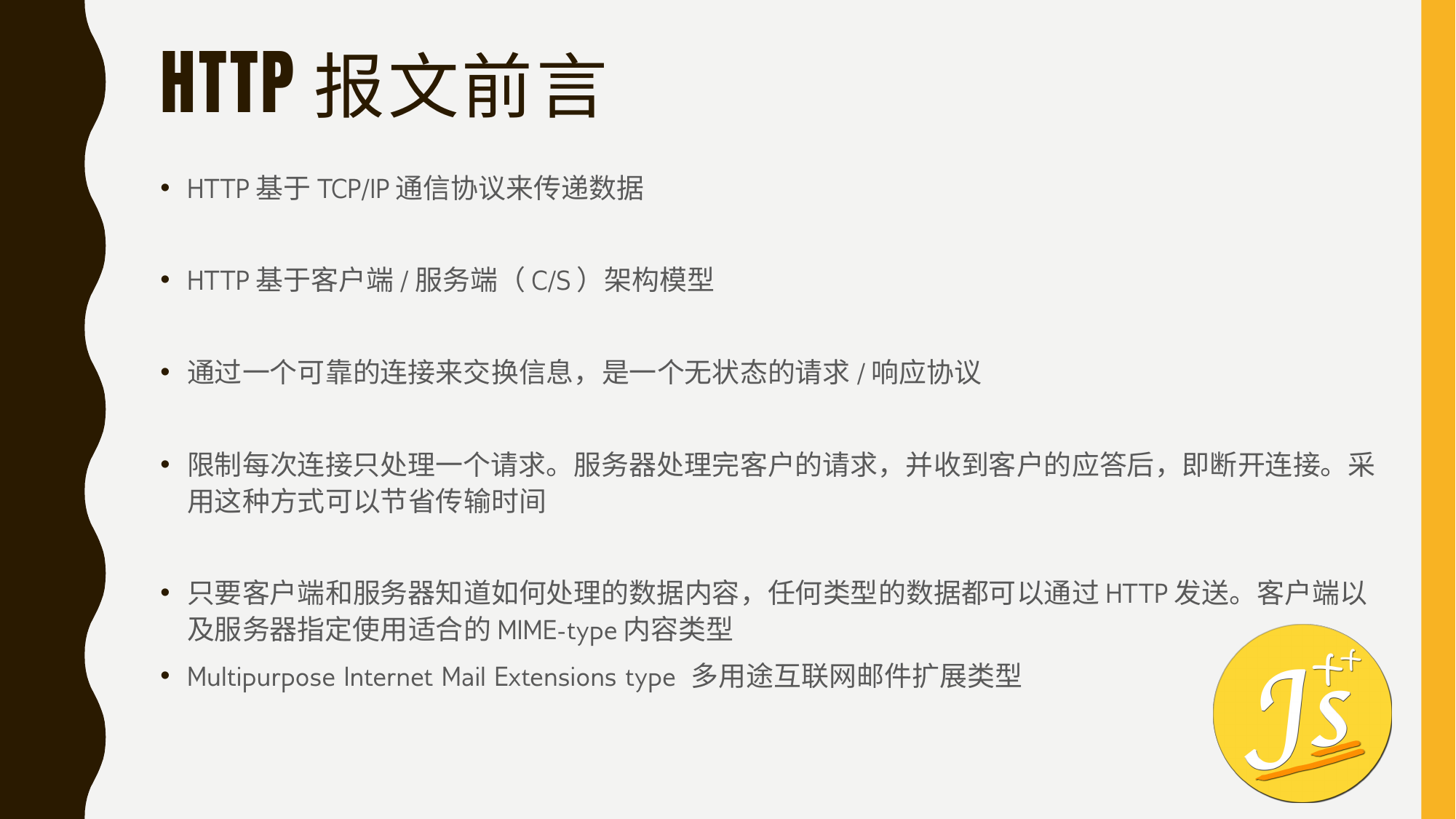

# HTTP报文前言
HTTP基于TCP/IP通信协议来传递数据

HTTP基于客户端/服务端（C/S）架构模型

通过一个可靠的连接来交换信息，是一个无状态的请求/响应协议

限制每次连接只处理一个请求。服务器处理完客户的请求，并收到客户的应答后，即断开连接。采用这种方式可以节省传输时间

只要客户端和服务器知道如何处理的数据内容，任何类型的数据都可以通过HTTP发送。客户端以及服务器指定使用适合的MIME-type内容类型
Multipurpose Internet Mail Extensions type 多用途互联网邮件扩展类型